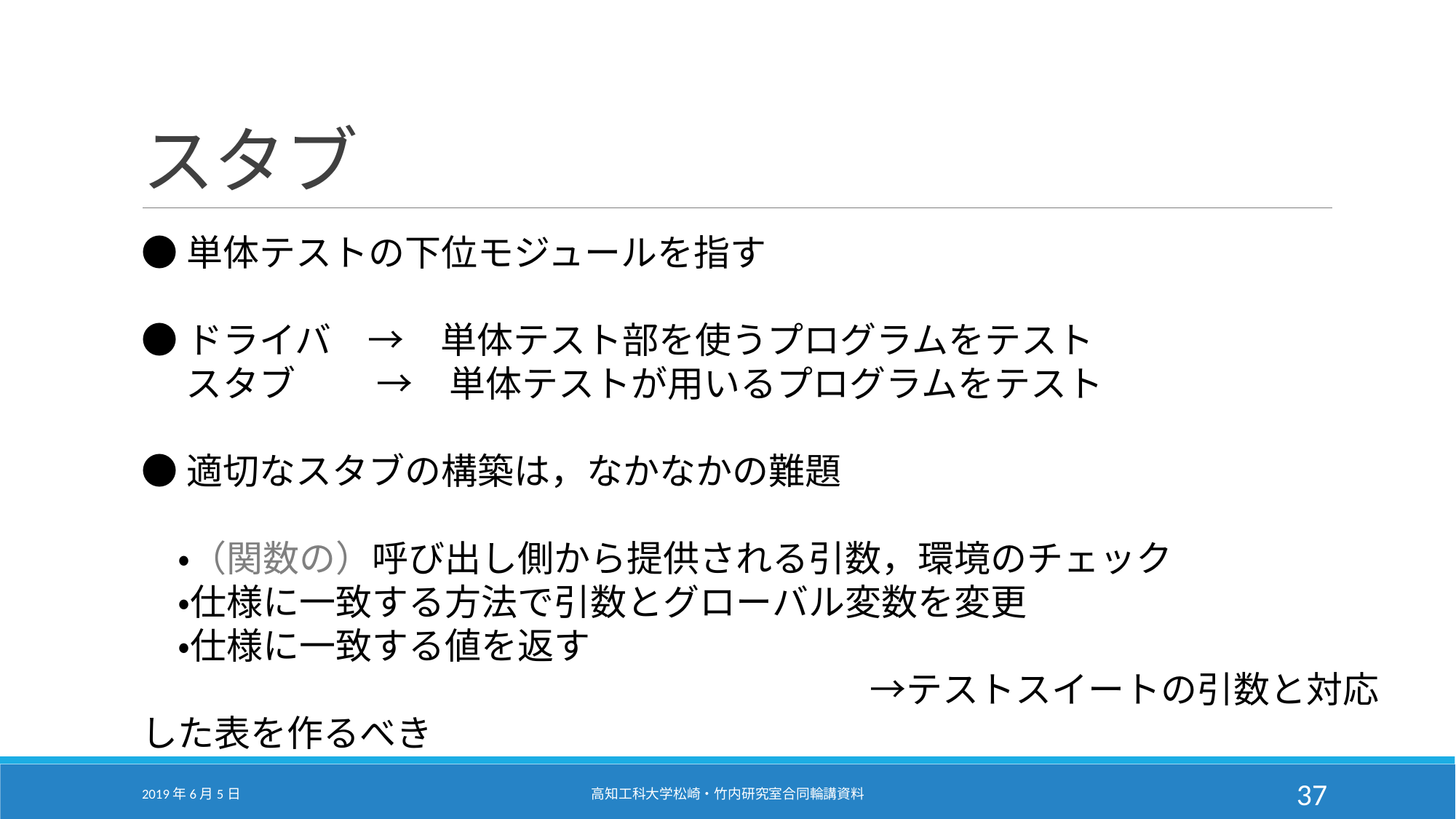

# スタブ
●単体テストの下位モジュールを指す

●ドライバ　→　単体テスト部を使うプログラムをテスト
　 スタブ　　 →　単体テストが用いるプログラムをテスト

●適切なスタブの構築は，なかなかの難題

　・（関数の）呼び出し側から提供される引数，環境のチェック
　・仕様に一致する方法で引数とグローバル変数を変更
　・仕様に一致する値を返す
　　　　　　　　　　　　　　　　　　　　→テストスイートの引数と対応した表を作るべき
2019年6月5日
高知工科大学松崎・竹内研究室合同輪講資料
37